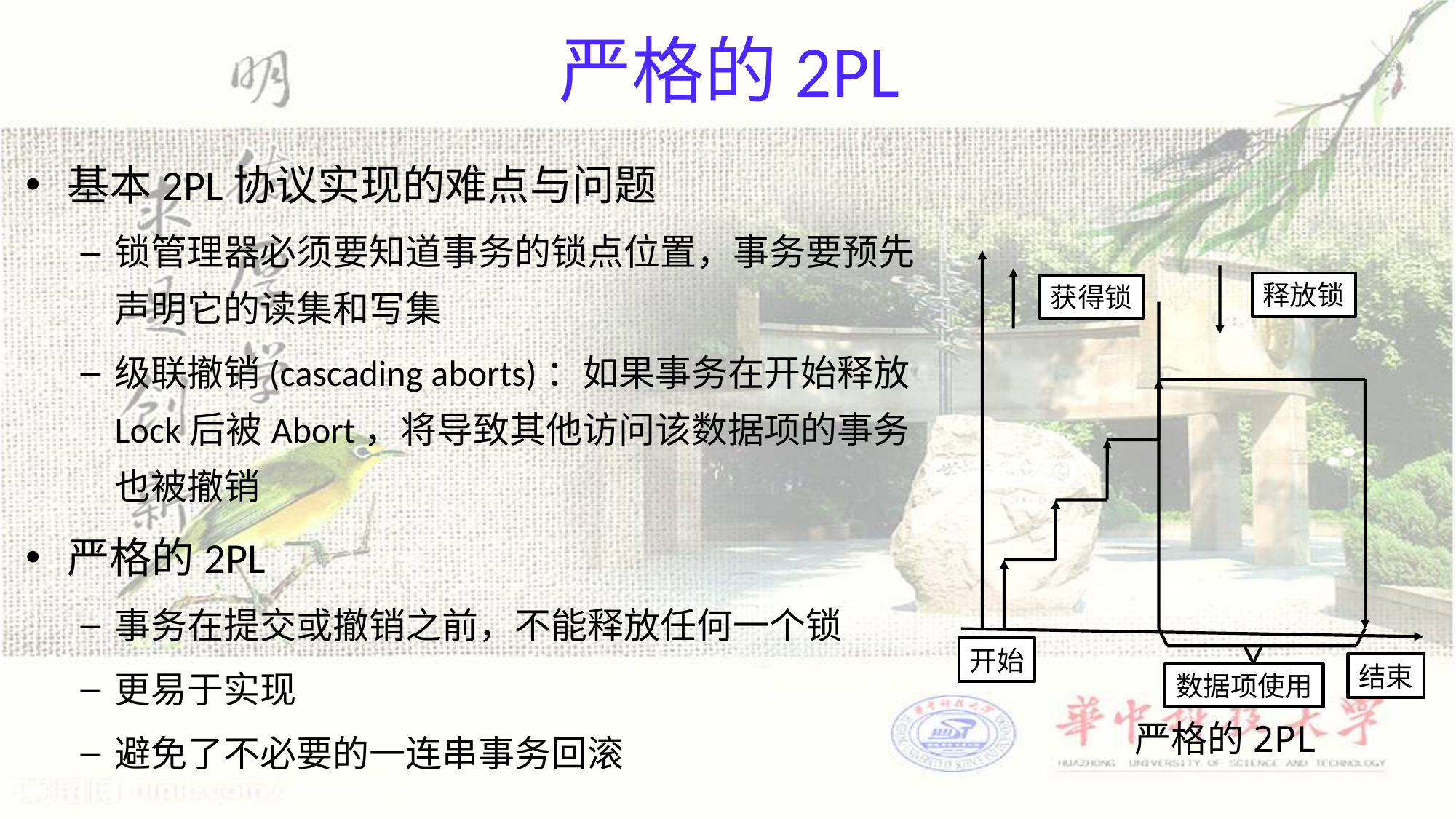

# 严格的2PL
基本2PL协议实现的难点与问题
锁管理器必须要知道事务的锁点位置，事务要预先声明它的读集和写集
级联撤销(cascading aborts)：如果事务在开始释放Lock后被Abort，将导致其他访问该数据项的事务也被撤销
严格的2PL
事务在提交或撤销之前，不能释放任何一个锁
更易于实现
避免了不必要的一连串事务回滚

释放锁
获得锁

开始
结束
数据项使用
严格的2PL